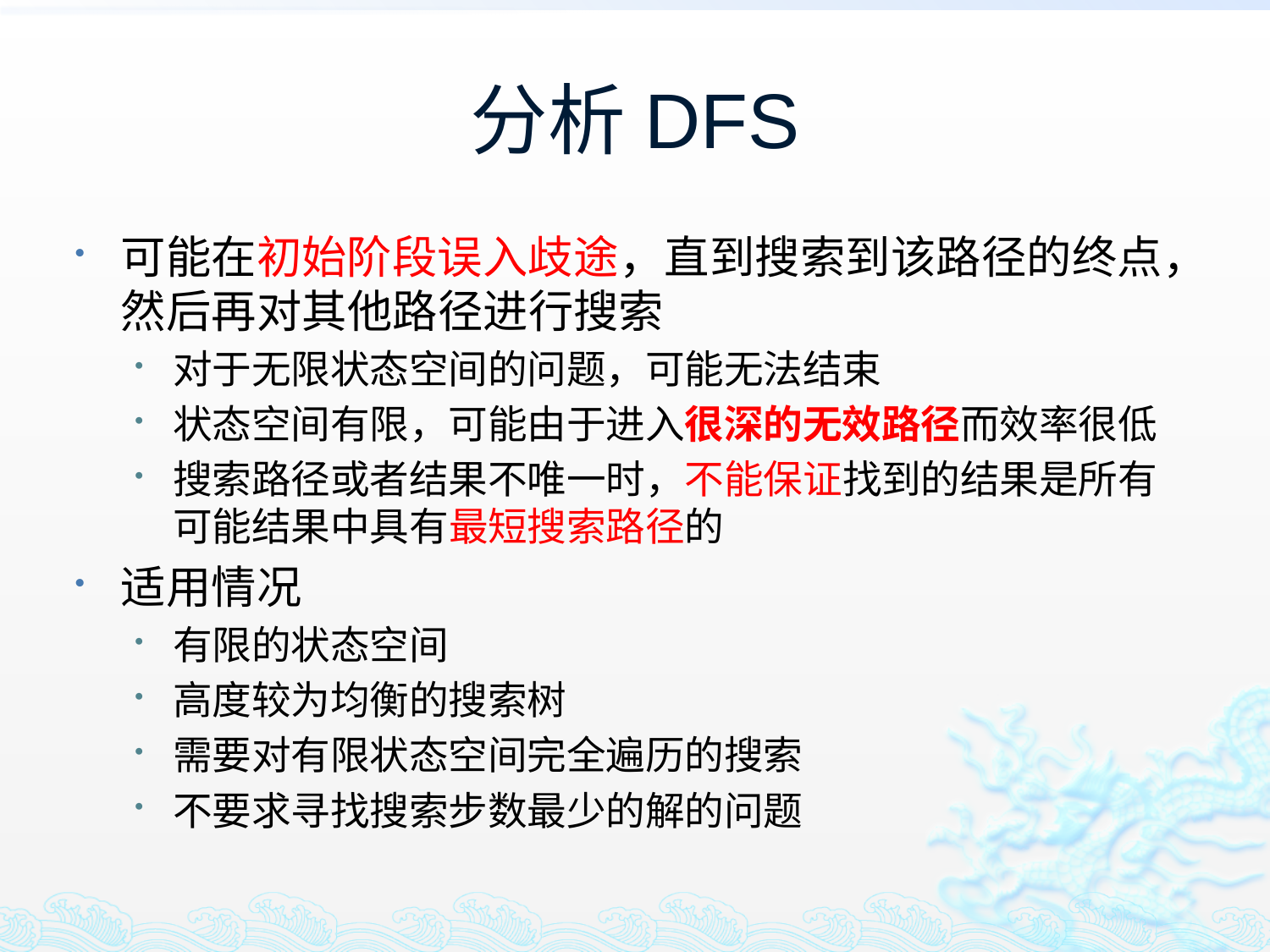

# 分析DFS
可能在初始阶段误入歧途，直到搜索到该路径的终点，然后再对其他路径进行搜索
对于无限状态空间的问题，可能无法结束
状态空间有限，可能由于进入很深的无效路径而效率很低
搜索路径或者结果不唯一时，不能保证找到的结果是所有可能结果中具有最短搜索路径的
适用情况
有限的状态空间
高度较为均衡的搜索树
需要对有限状态空间完全遍历的搜索
不要求寻找搜索步数最少的解的问题